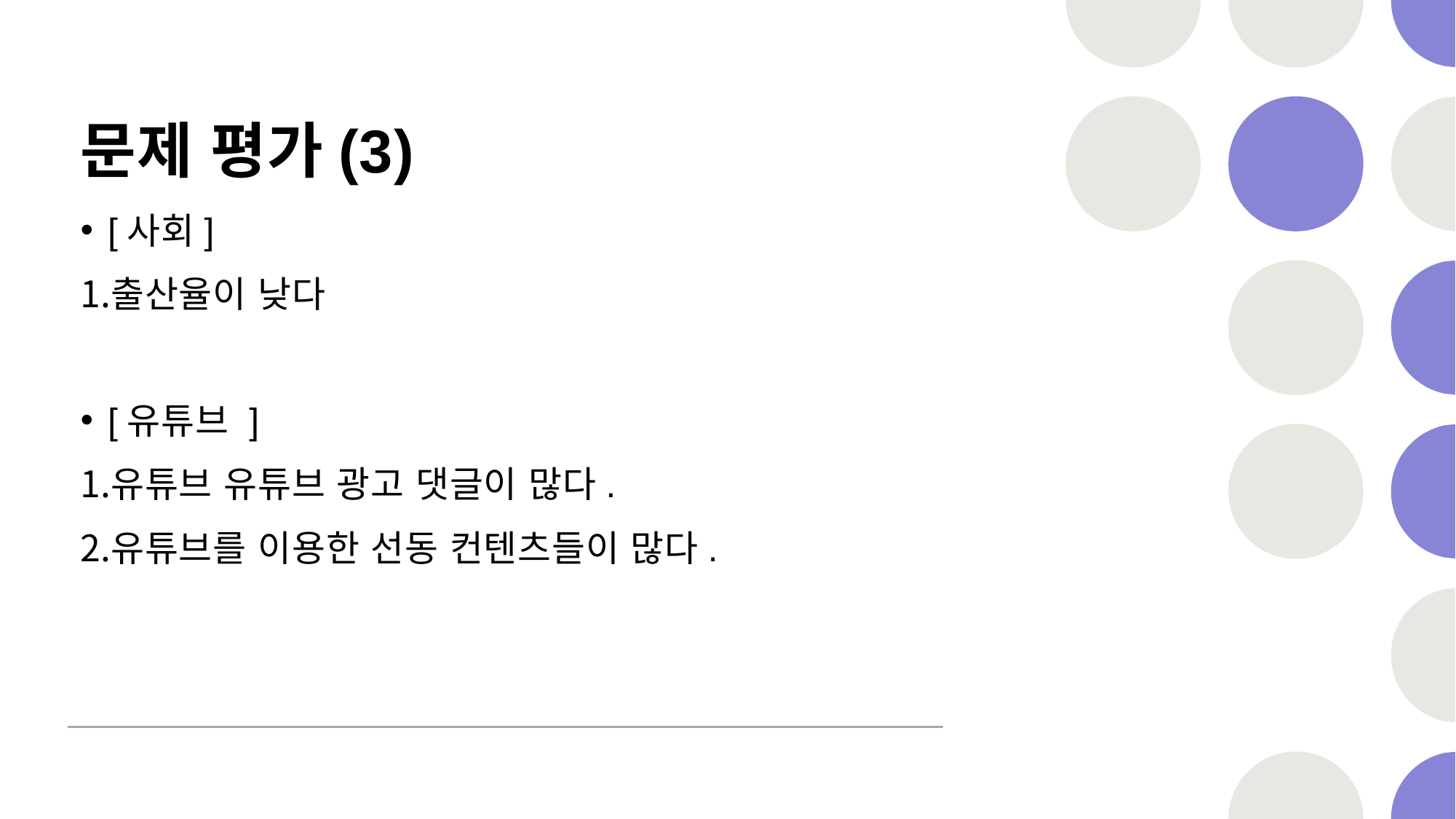

# 문제 평가(3)
[사회]
출산율이 낮다

[유튜브 ]
유튜브 유튜브 광고 댓글이 많다.
유튜브를 이용한 선동 컨텐츠들이 많다.